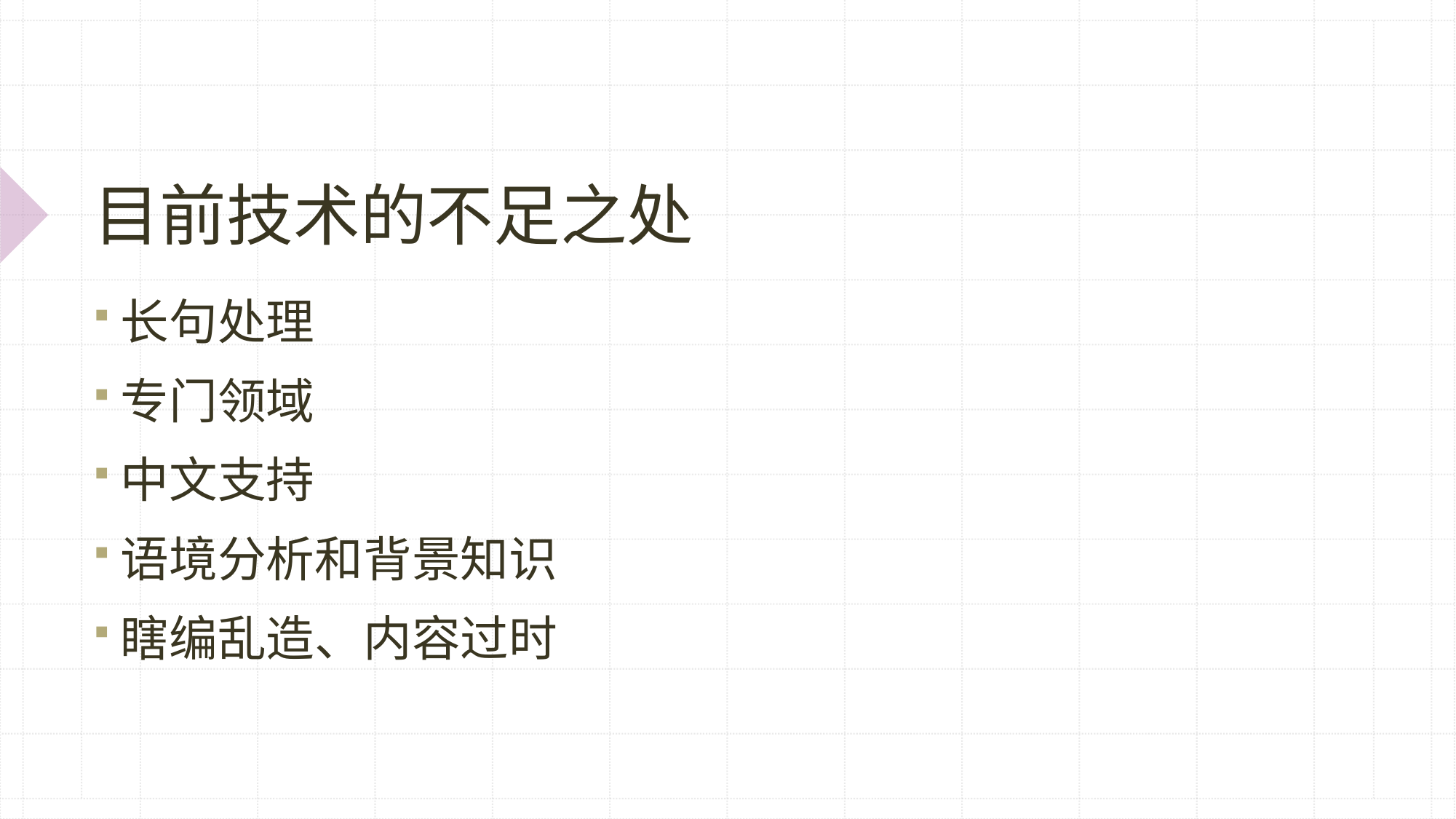

# 目前技术的不足之处
长句处理
专门领域
中文支持
语境分析和背景知识
瞎编乱造、内容过时